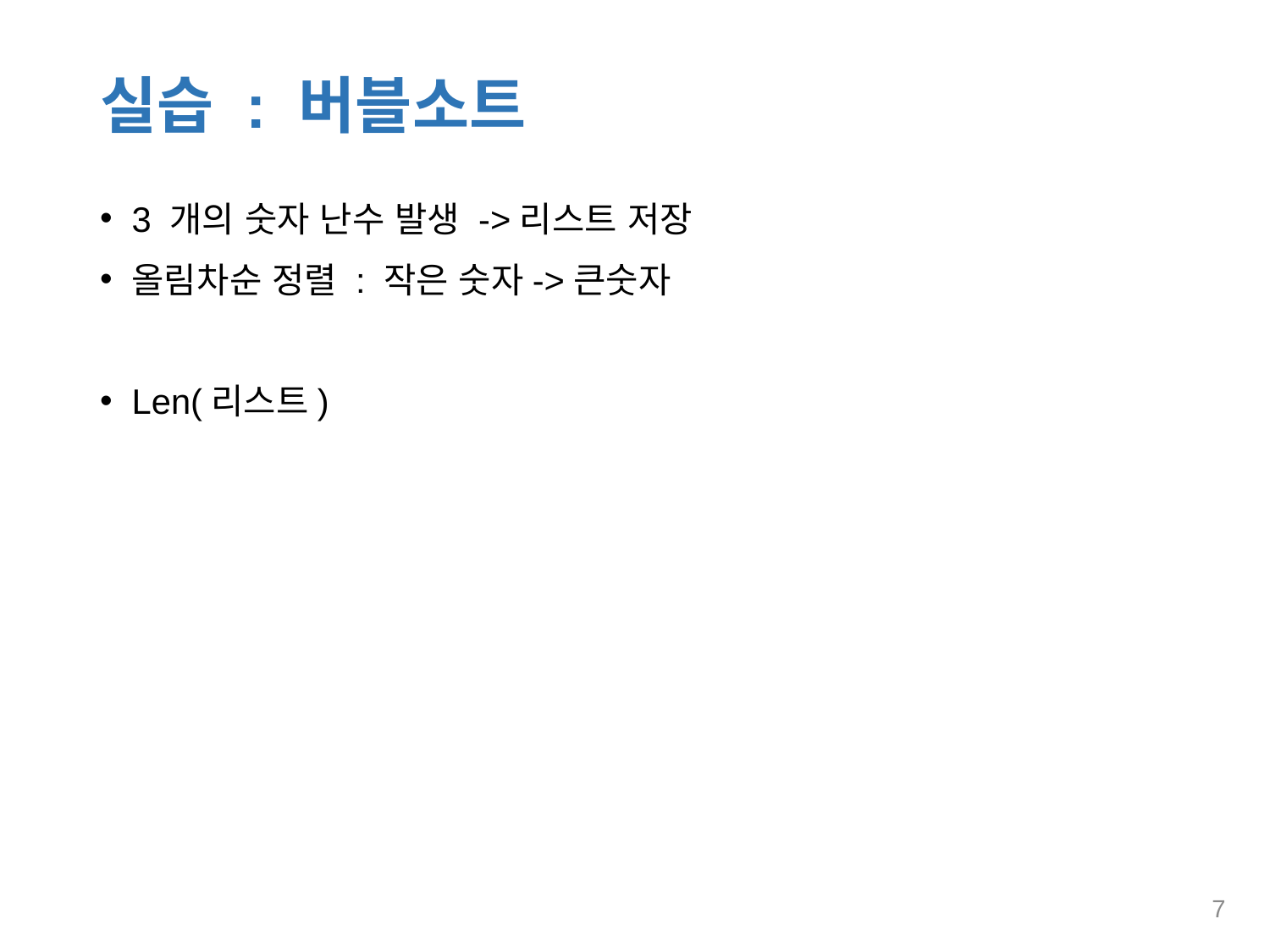

# 실습 : 버블소트
3 개의 숫자 난수 발생 ->리스트 저장
올림차순 정렬 : 작은 숫자->큰숫자

Len(리스트)

7